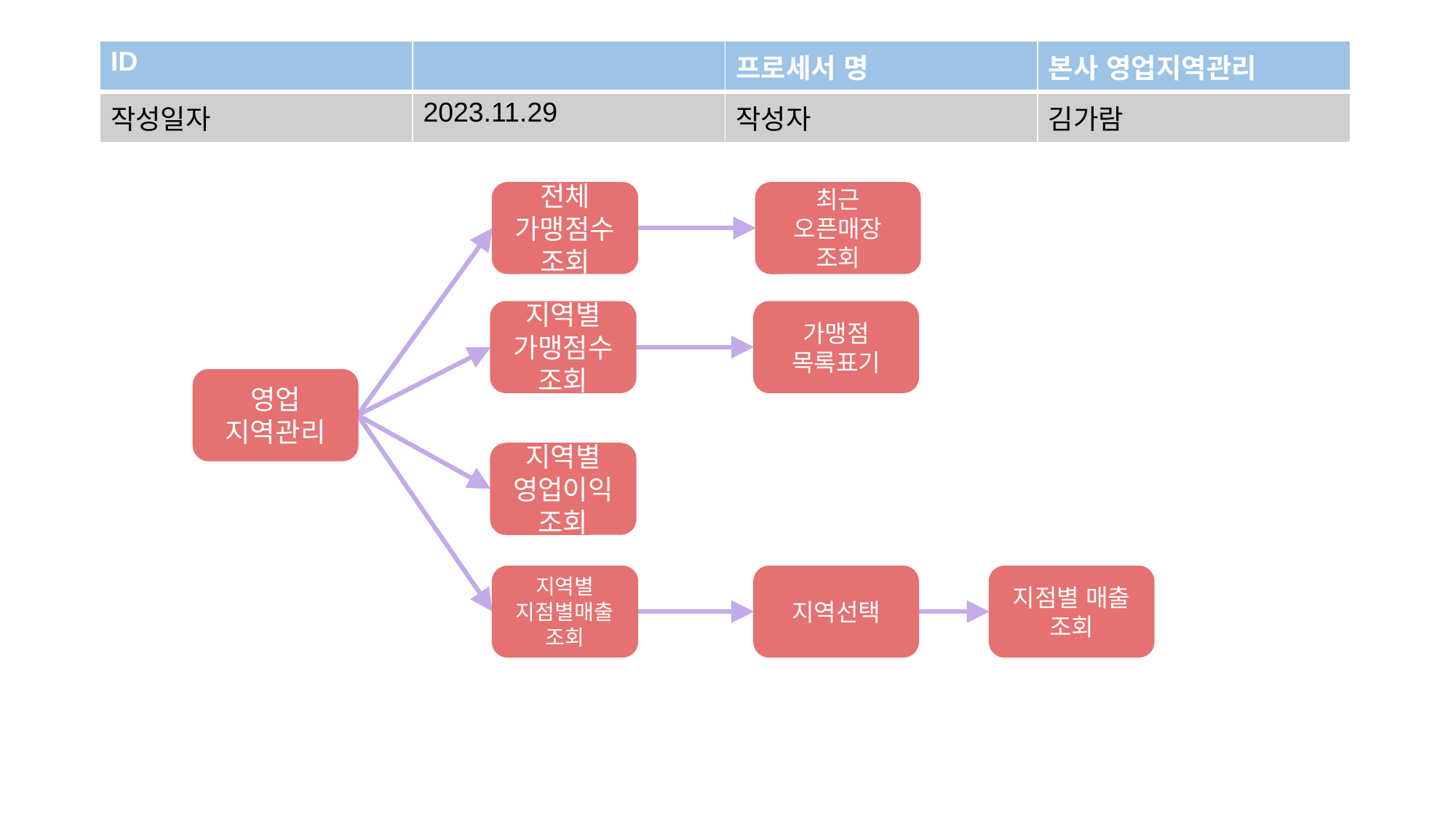

| ID |  | 프로세서 명 | 본사 영업지역관리 |
| --- | --- | --- | --- |
| 작성일자 | 2023.11.29 | 작성자 | 김가람 |
전체
가맹점수
조회
최근
오픈매장
조회
지역별
가맹점수
조회
가맹점
목록표기
영업
지역관리
지역별
영업이익
조회
지점별 매출
조회
지역별
지점별매출
조회
지역선택